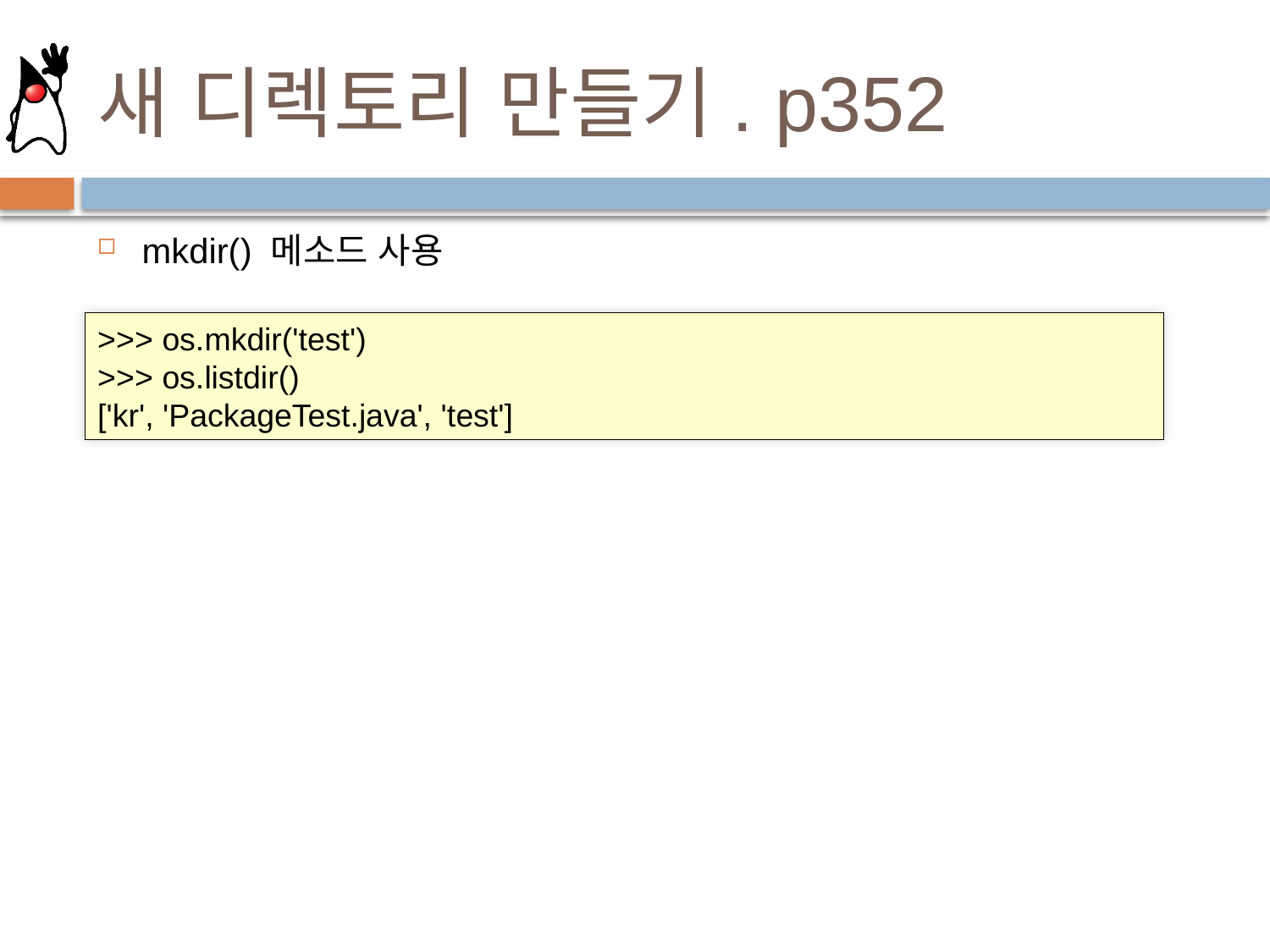

# 새 디렉토리 만들기. p352
mkdir() 메소드 사용
>>> os.mkdir('test')
>>> os.listdir()
['kr', 'PackageTest.java', 'test']